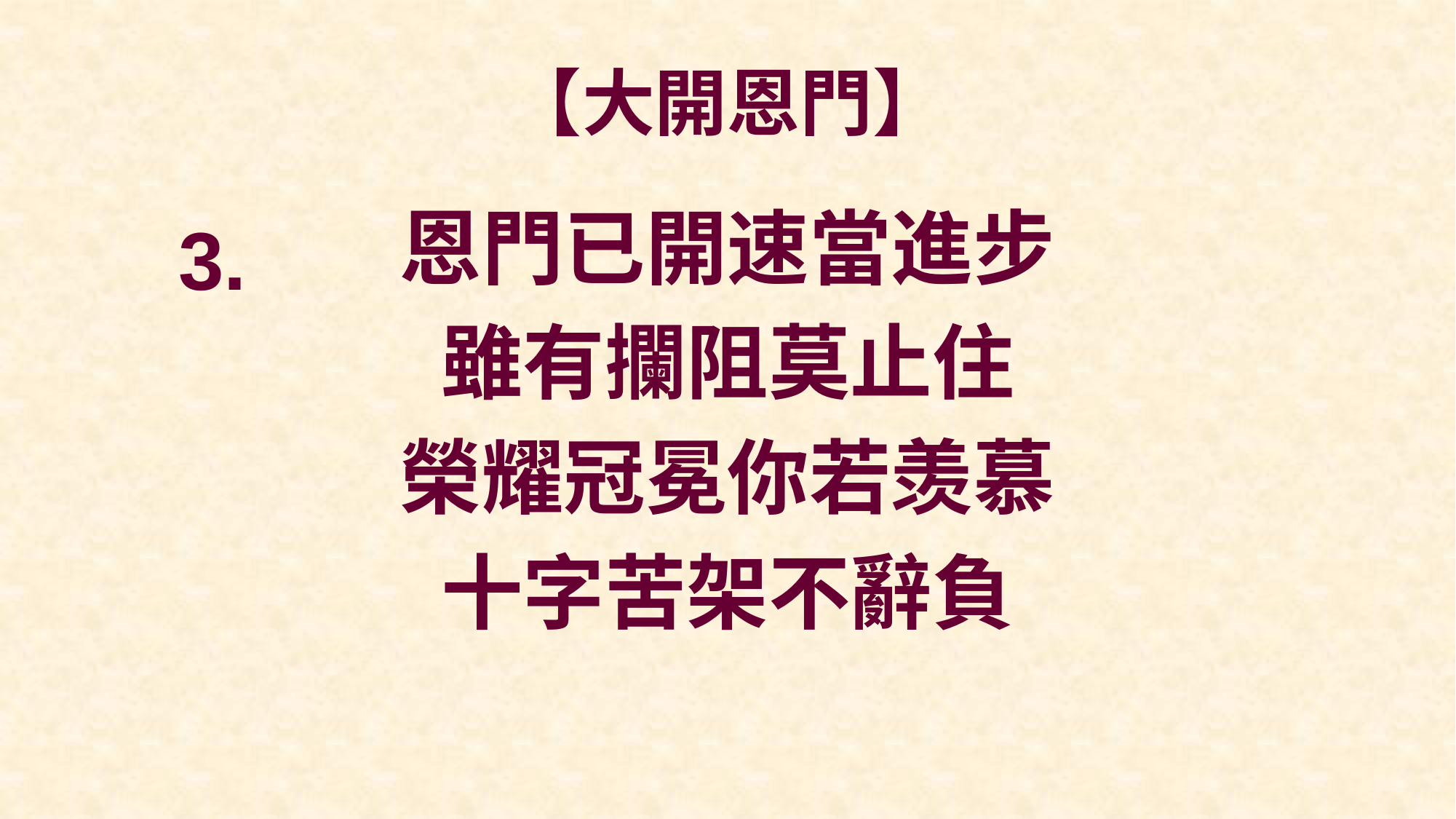

# 【大開恩門】
恩門已開速當進步
雖有攔阻莫止住
榮耀冠冕你若羡慕
十字苦架不辭負
3.